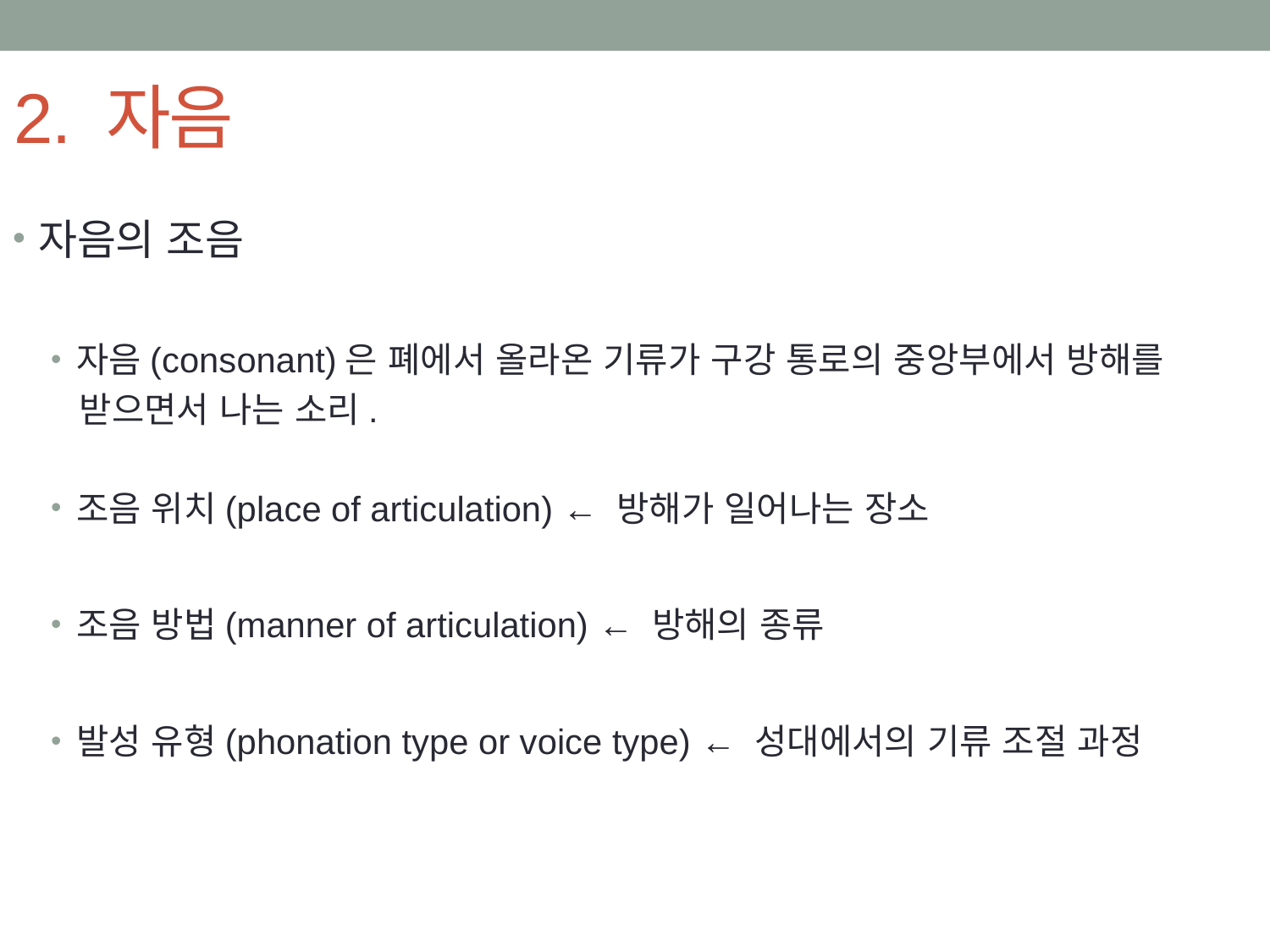

# 2. 자음
자음의 조음

자음(consonant)은 폐에서 올라온 기류가 구강 통로의 중앙부에서 방해를
  받으면서 나는 소리.

조음 위치(place of articulation) ← 방해가 일어나는 장소

조음 방법(manner of articulation) ← 방해의 종류

발성 유형(phonation type or voice type) ← 성대에서의 기류 조절 과정